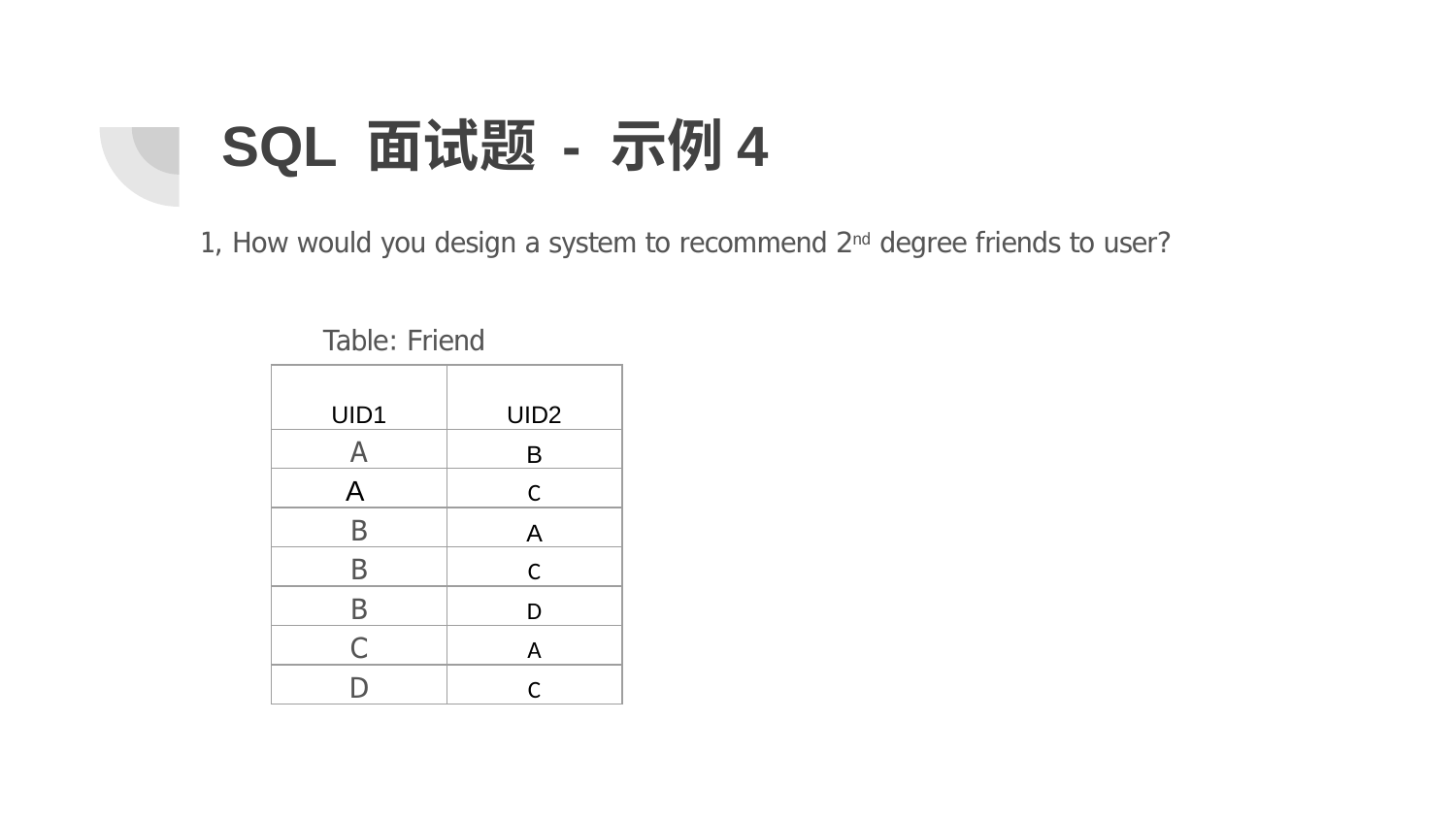

# SQL 面试题 - 示例4
1, How would you design a system to recommend 2nd degree friends to user?
Table: Friend
| UID1 | UID2 |
| --- | --- |
| A | B |
| A | C |
| B | A |
| B | C |
| B | D |
| C | A |
| D | C |